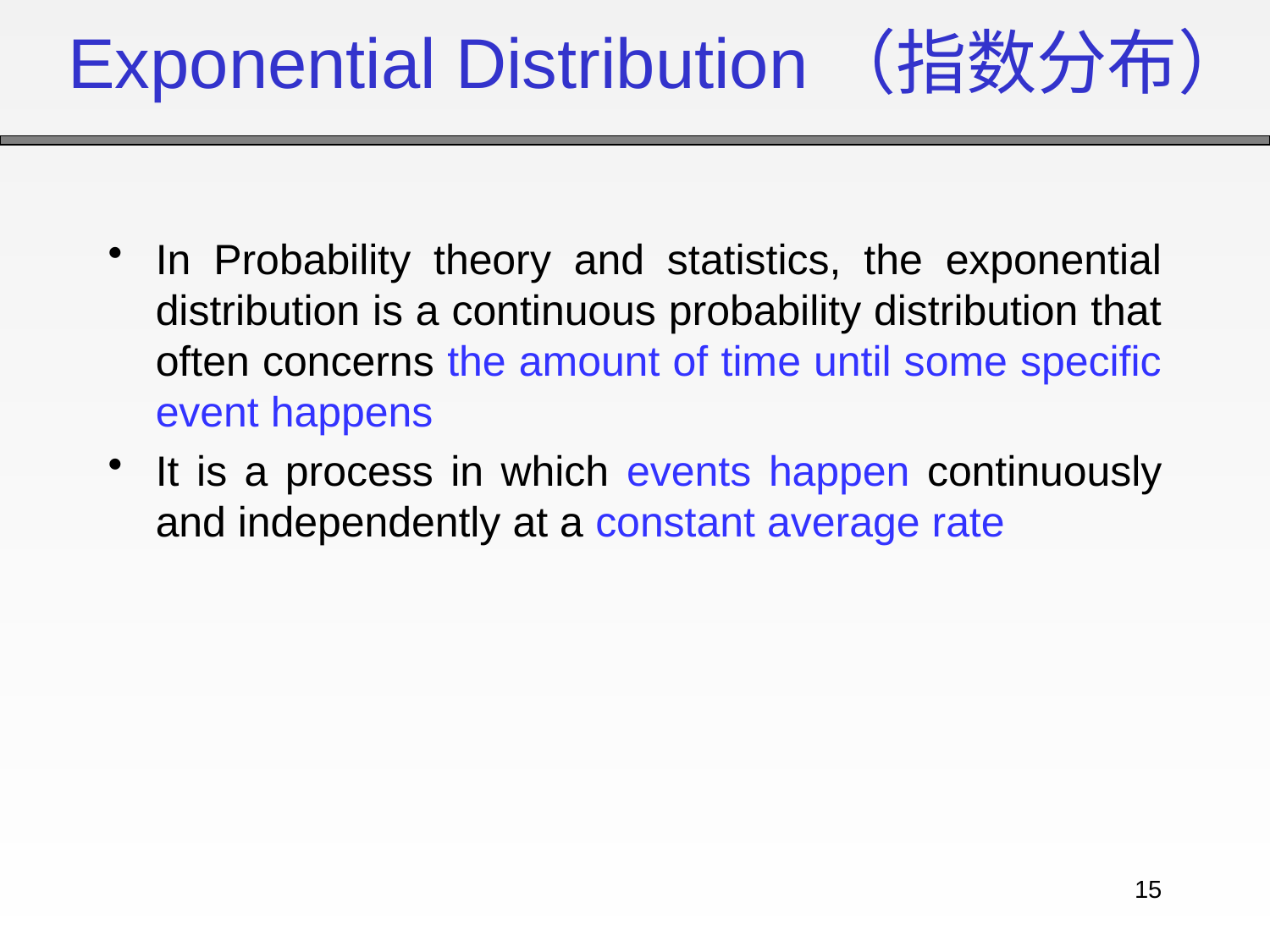

# Exponential Distribution（指数分布）
In Probability theory and statistics, the exponential distribution is a continuous probability distribution that often concerns the amount of time until some specific event happens
It is a process in which events happen continuously and independently at a constant average rate
15